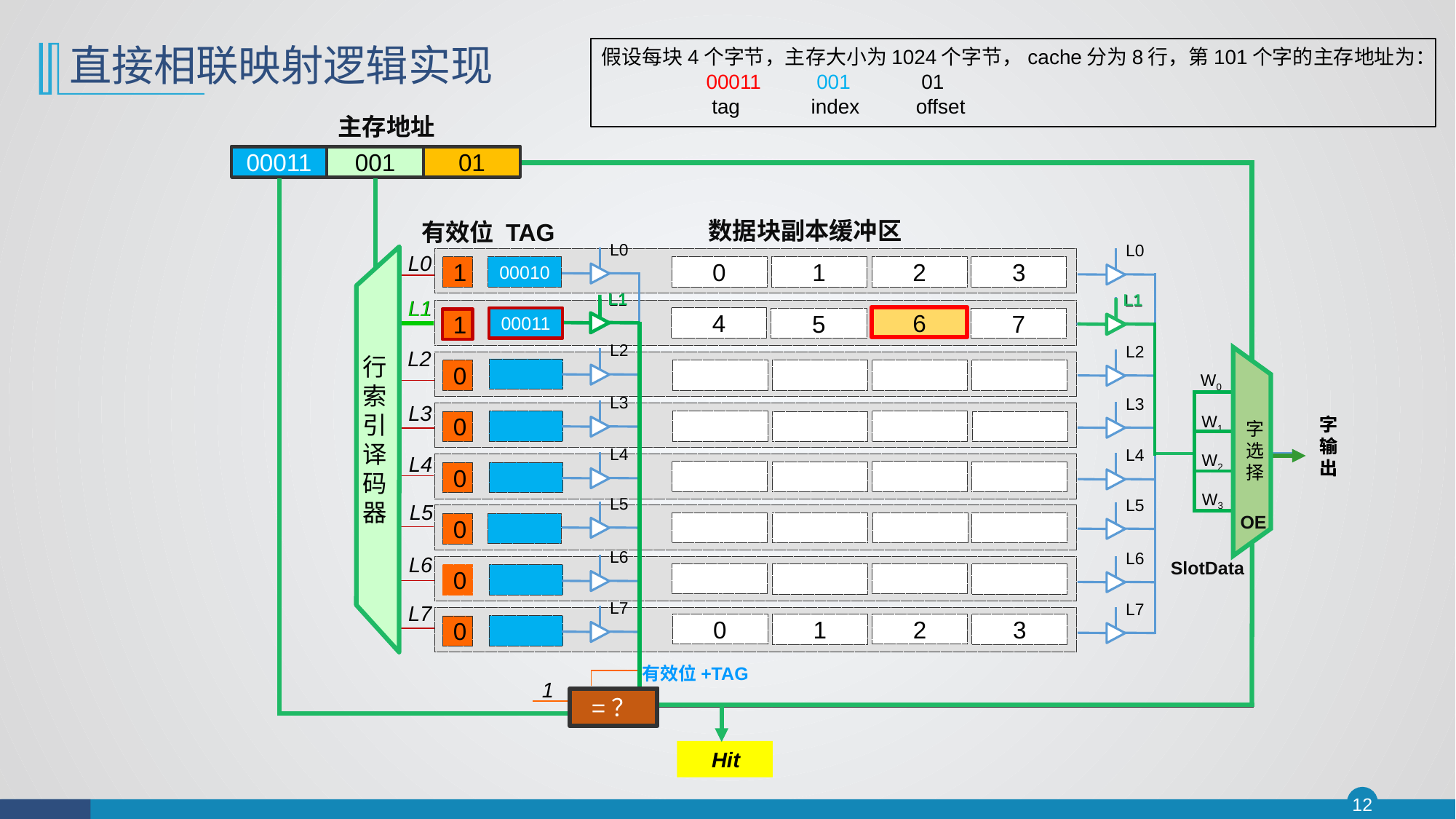

# 直接相联映射逻辑实现
假设每块4个字节，主存大小为1024个字节，cache分为8行，第101个字的主存地址为：
	00011 	 001  	 01
      	 tag	index	offset
主存地址
Tag
index
offset
00011
001
01
数据块副本缓冲区
TAG
有效位
L0

L1

L2

L3

L4

L5

L6

L7

L0

L1

L2

L3

L4

L5

L6

L7

SlotData
L0
L1
L2
L3
L4
L5
L6
L7

0
2
00010
1
1
3
L1

L1

L1

行索引译码器

行索引译码器

4
6
5
7
00011
1
6
00011
1

字选择
字输出
W0
W1
W2
W3
OE

字选择
字输出
OE

0

0

0

0

0

0
2
1
3

0
有效位+TAG
1
=？
=？
Hit/miss
    Hit